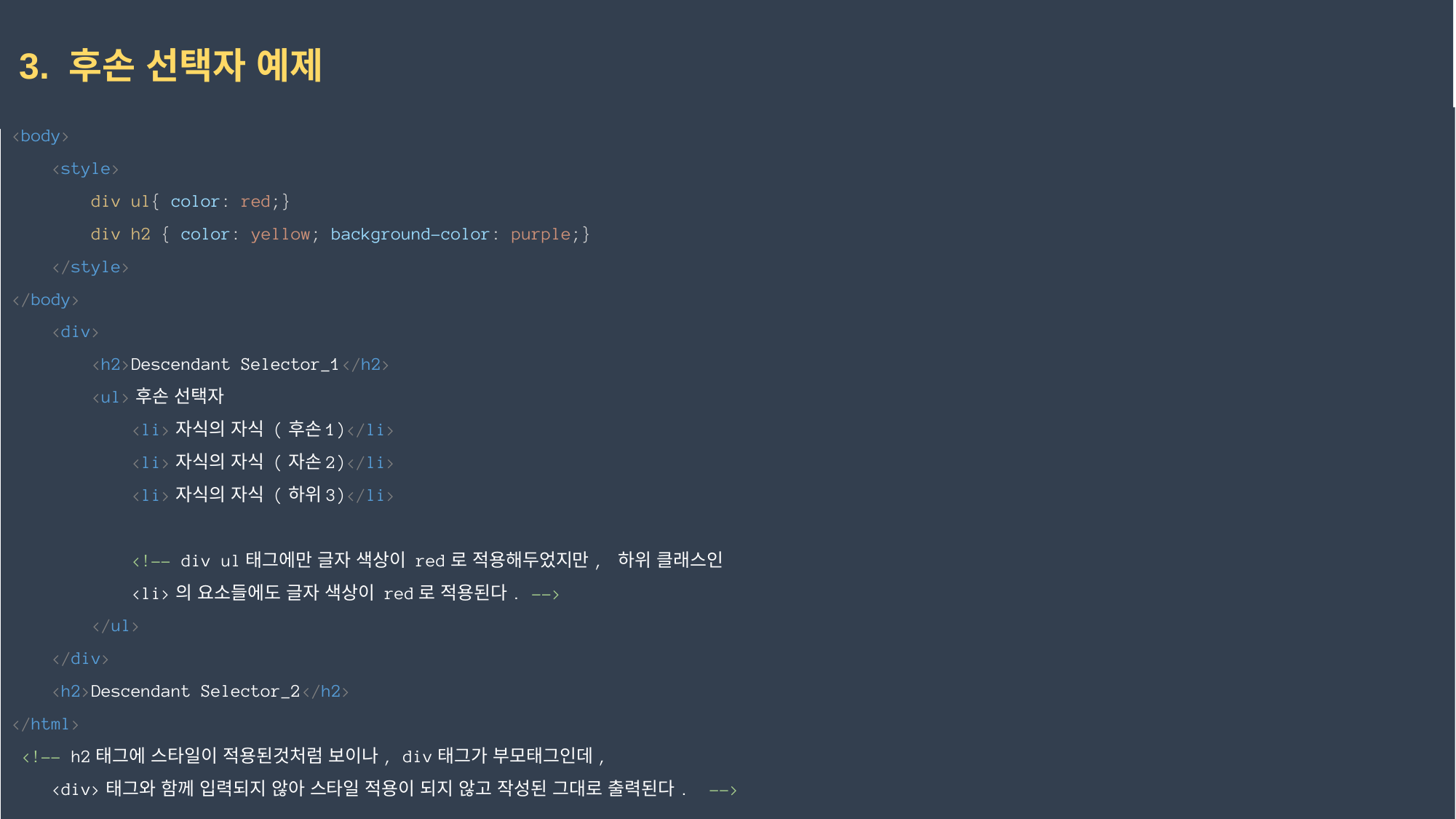

3. 후손 선택자 예제
<body>
    <style>
        div ul{ color: red;}
        div h2 { color: yellow; background-color: purple;}
    </style>
</body>
    <div>
        <h2>Descendant Selector_1</h2>
        <ul>후손 선택자
            <li>자식의 자식 (후손1)</li>
            <li>자식의 자식 (자손2)</li>
            <li>자식의 자식 (하위3)</li>

            <!-- div ul태그에만 글자 색상이 red로 적용해두었지만, 하위 클래스인
            <li>의 요소들에도 글자 색상이 red로 적용된다. -->
        </ul>
    </div>
    <h2>Descendant Selector_2</h2>
</html>
 <!-- h2태그에 스타일이 적용된것처럼 보이나, div태그가 부모태그인데,
    <div>태그와 함께 입력되지 않아 스타일 적용이 되지 않고 작성된 그대로 출력된다.  -->

2023-02-15
권민지